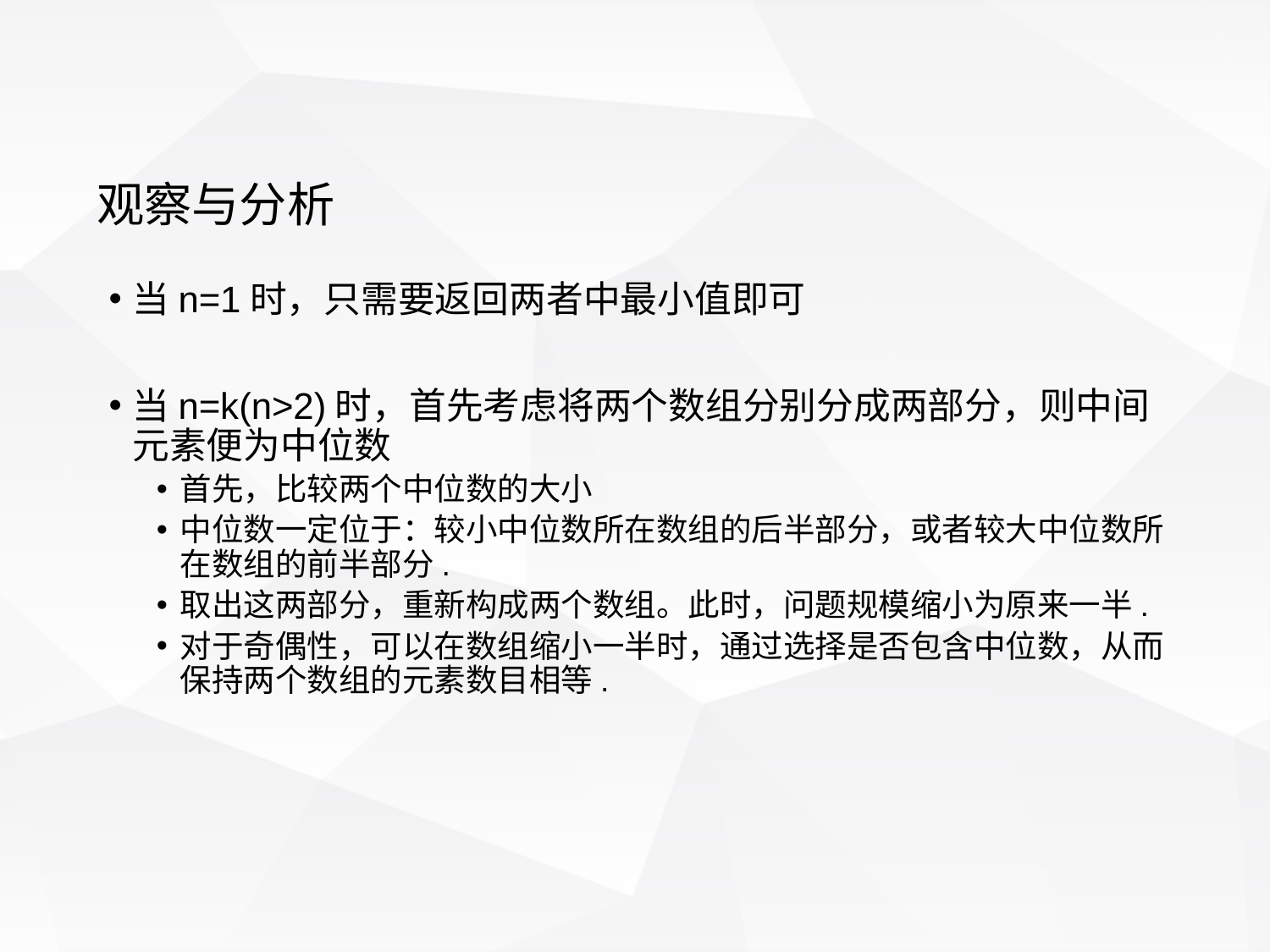

观察与分析
当n=1时，只需要返回两者中最小值即可

当n=k(n>2)时，首先考虑将两个数组分别分成两部分，则中间元素便为中位数
首先，比较两个中位数的大小
中位数一定位于：较小中位数所在数组的后半部分，或者较大中位数所在数组的前半部分.
取出这两部分，重新构成两个数组。此时，问题规模缩小为原来一半.
对于奇偶性，可以在数组缩小一半时，通过选择是否包含中位数，从而保持两个数组的元素数目相等.